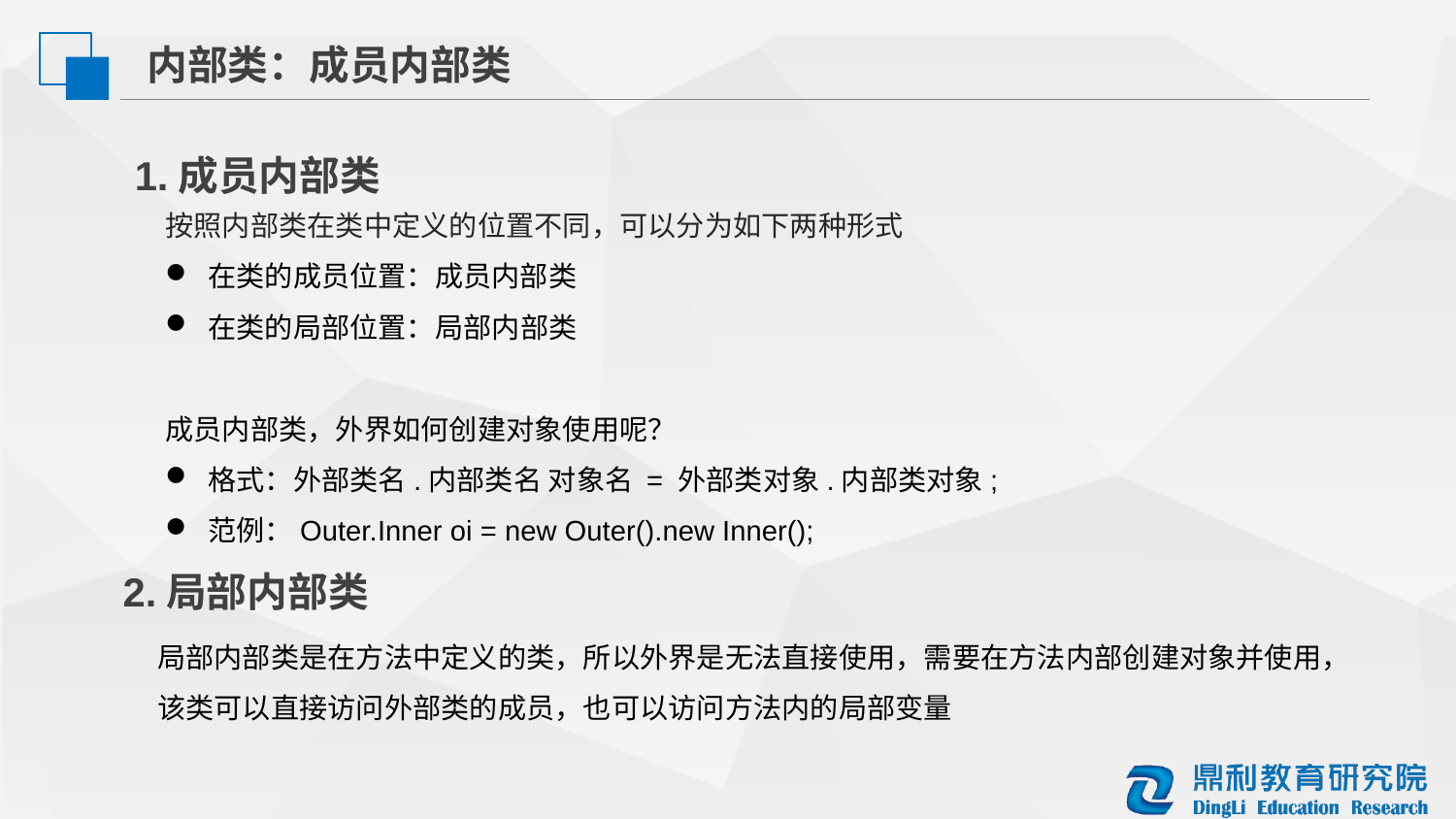

内部类：成员内部类
1.成员内部类
按照内部类在类中定义的位置不同，可以分为如下两种形式
在类的成员位置：成员内部类
在类的局部位置：局部内部类

成员内部类，外界如何创建对象使用呢？
格式：外部类名.内部类名 对象名 = 外部类对象.内部类对象;
范例：Outer.Inner oi = new Outer().new Inner();
 2.局部内部类
局部内部类是在方法中定义的类，所以外界是无法直接使用，需要在方法内部创建对象并使用，
该类可以直接访问外部类的成员，也可以访问方法内的局部变量